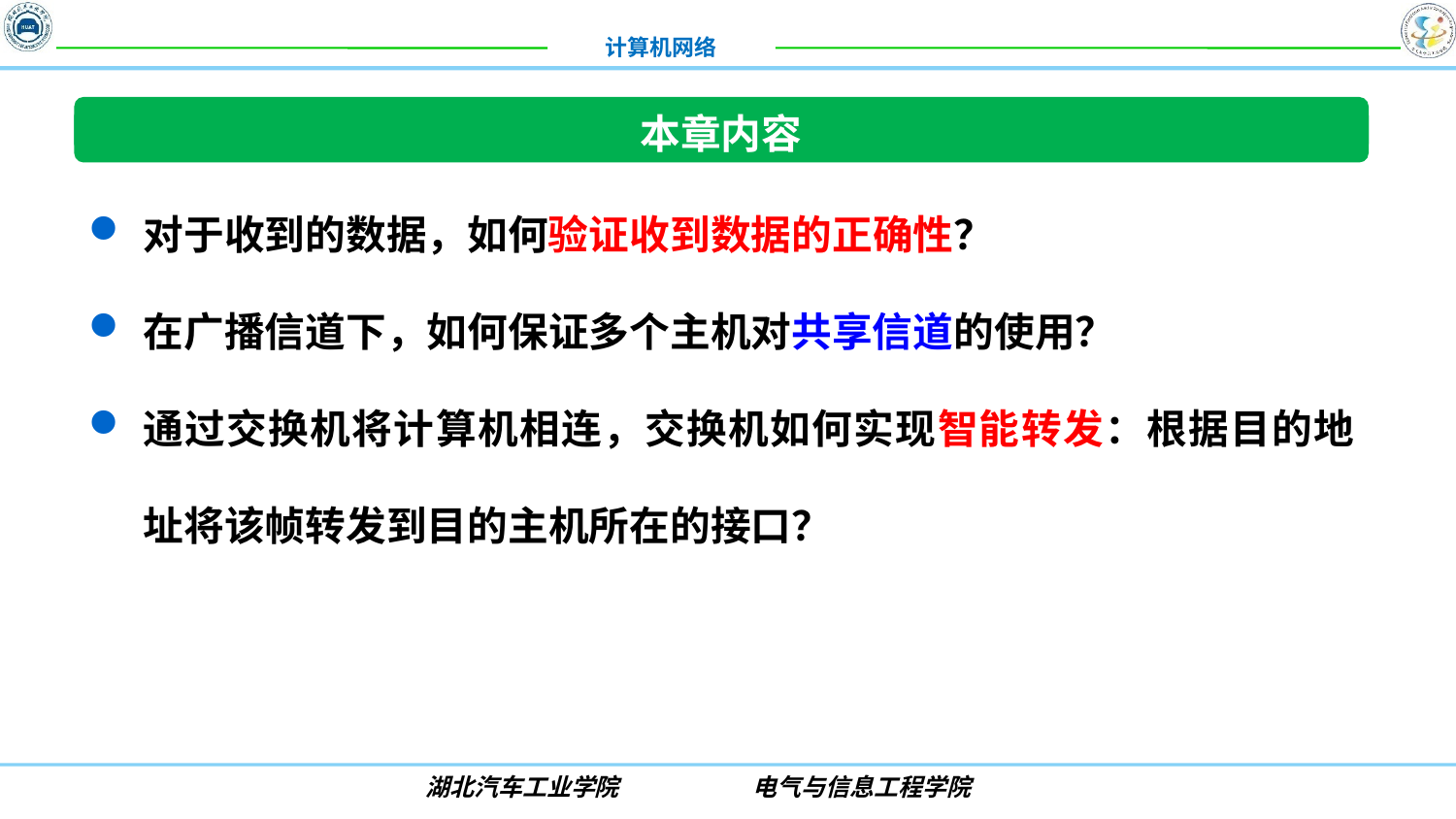

本章内容

万物联网
人人用网
对于收到的数据，如何验证收到数据的正确性？
在广播信道下，如何保证多个主机对共享信道的使用？
通过交换机将计算机相连，交换机如何实现智能转发：根据目的地址将该帧转发到目的主机所在的接口？